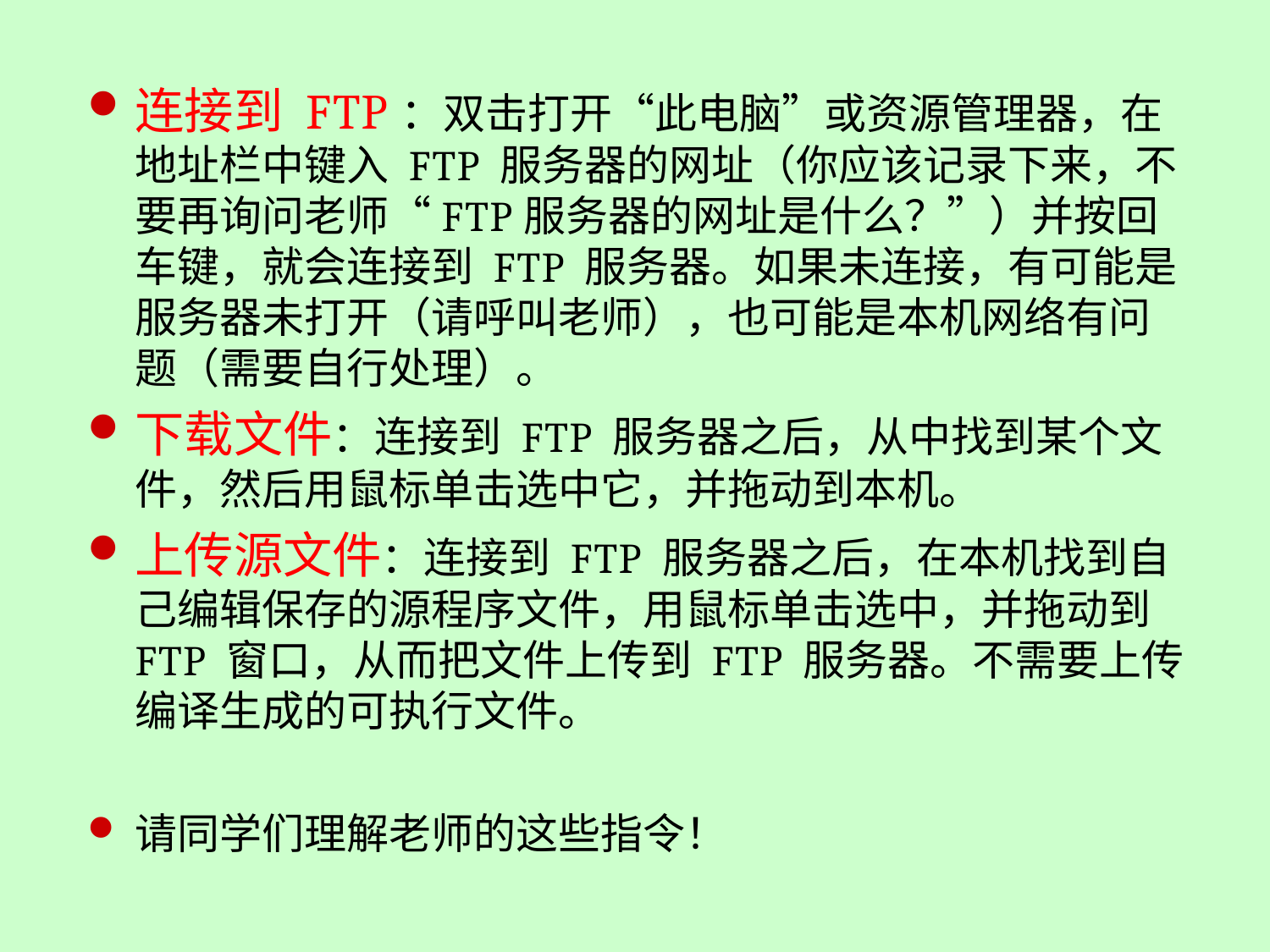

连接到 FTP：双击打开“此电脑”或资源管理器，在地址栏中键入 FTP 服务器的网址（你应该记录下来，不要再询问老师“FTP服务器的网址是什么？”）并按回车键，就会连接到 FTP 服务器。如果未连接，有可能是服务器未打开（请呼叫老师），也可能是本机网络有问题（需要自行处理）。
下载文件：连接到 FTP 服务器之后，从中找到某个文件，然后用鼠标单击选中它，并拖动到本机。
上传源文件：连接到 FTP 服务器之后，在本机找到自己编辑保存的源程序文件，用鼠标单击选中，并拖动到 FTP 窗口，从而把文件上传到 FTP 服务器。不需要上传编译生成的可执行文件。

请同学们理解老师的这些指令！

103